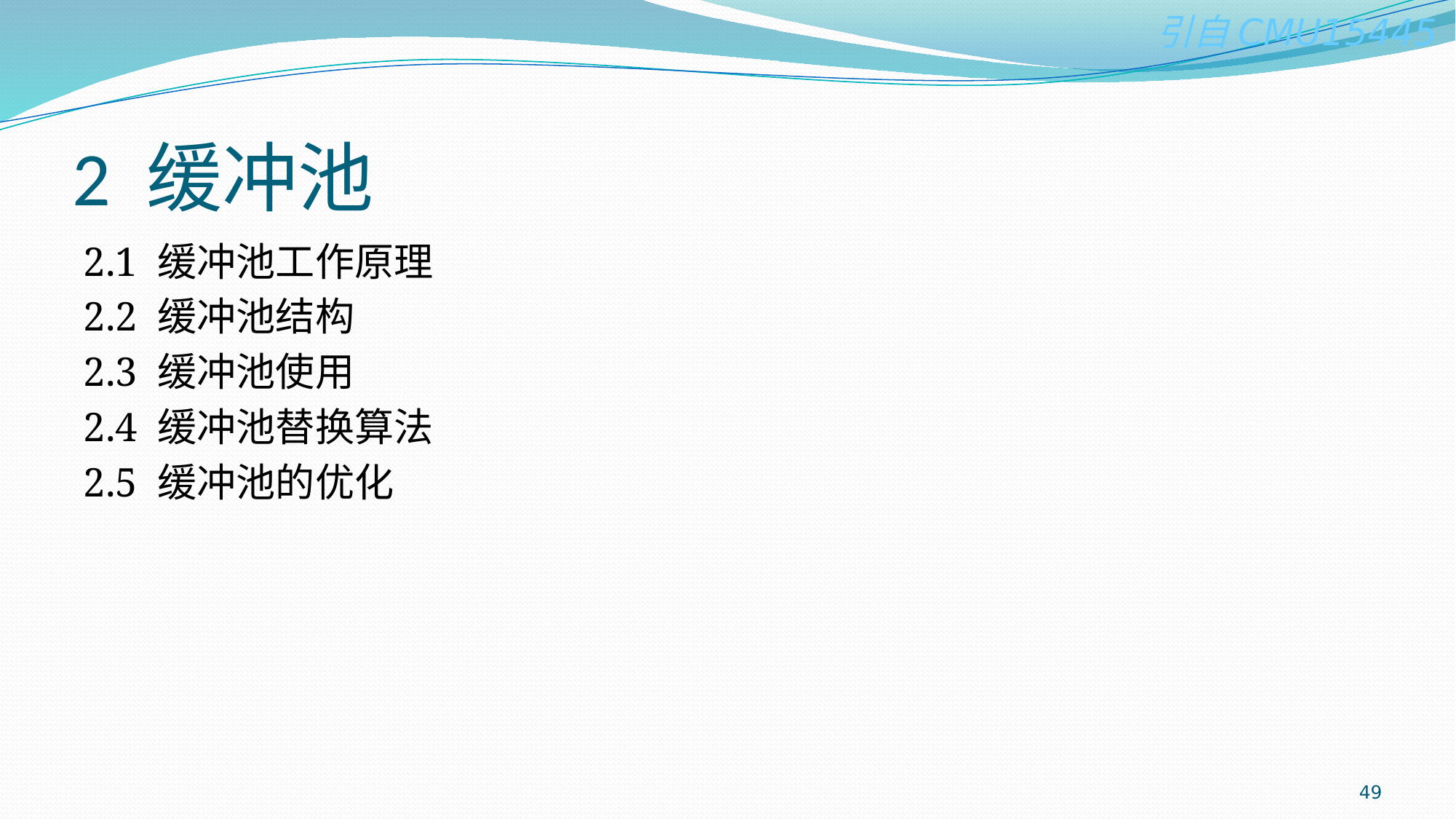

# 2 缓冲池
2.1 缓冲池工作原理
2.2 缓冲池结构
2.3 缓冲池使用
2.4 缓冲池替换算法
2.5 缓冲池的优化

49